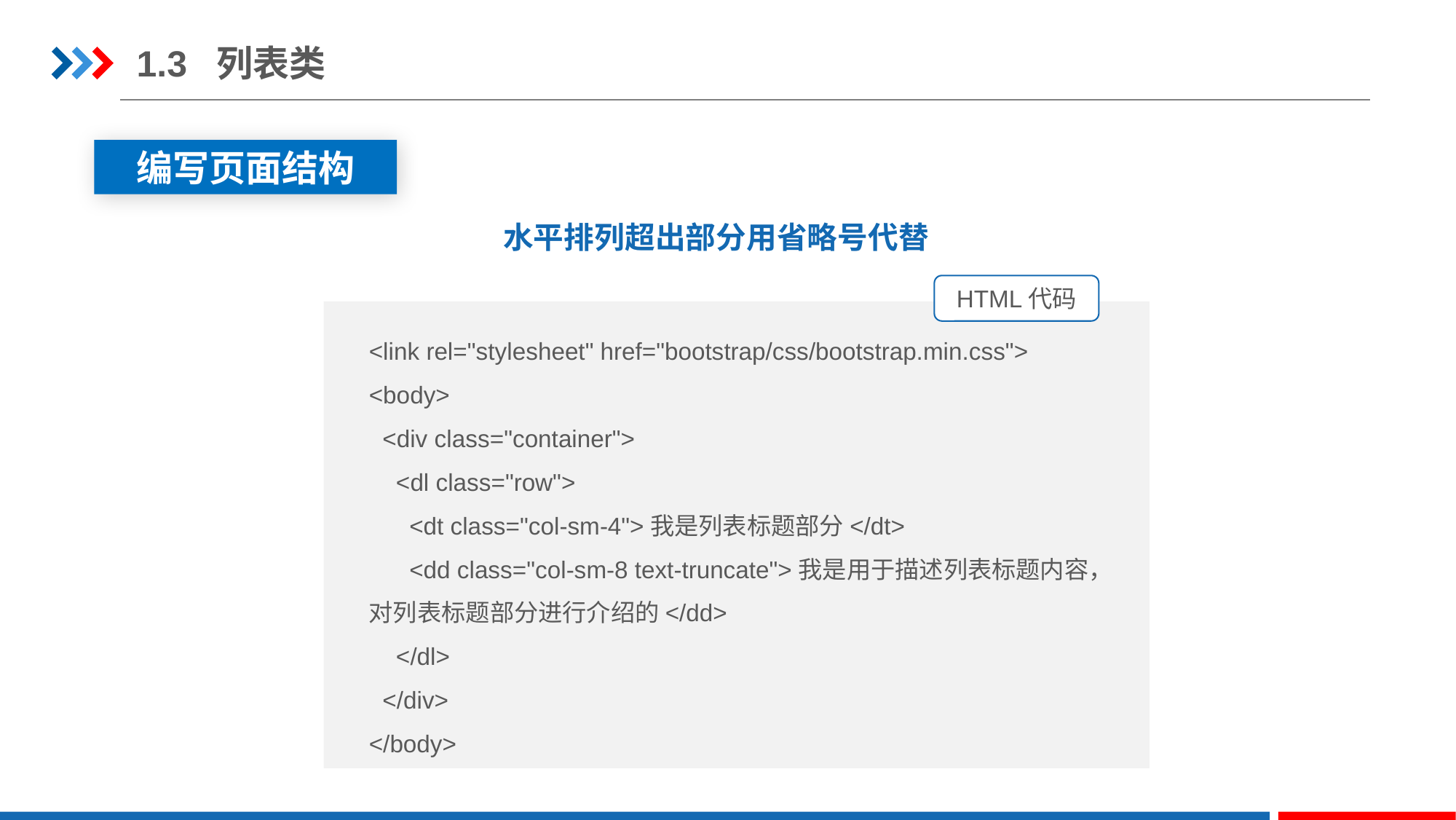

1.3  列表类
编写页面结构
水平排列超出部分用省略号代替
HTML代码

<link rel="stylesheet" href="bootstrap/css/bootstrap.min.css">
<body>
  <div class="container">
    <dl class="row">
      <dt class="col-sm-4">我是列表标题部分</dt>
      <dd class="col-sm-8 text-truncate">我是用于描述列表标题内容，对列表标题部分进行介绍的</dd>
    </dl>
  </div>
</body>